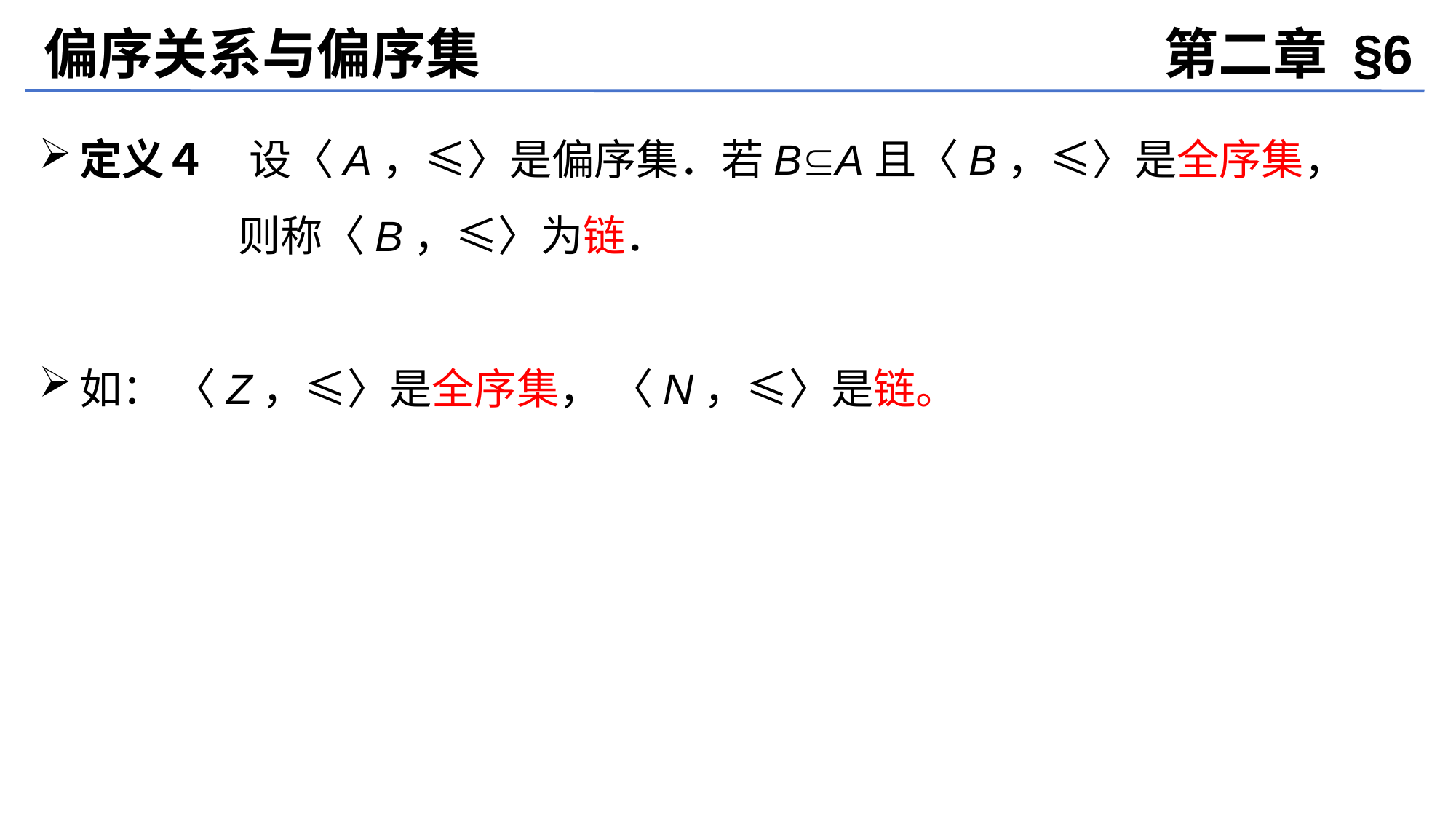

偏序关系与偏序集
第二章 §6
定义４　设〈A，≤〉是偏序集．若B⊆A且〈B，≤〉是全序集，
                    则称〈B，≤〉为链．

如： 〈Z，≤〉是全序集， 〈N，≤〉是链。